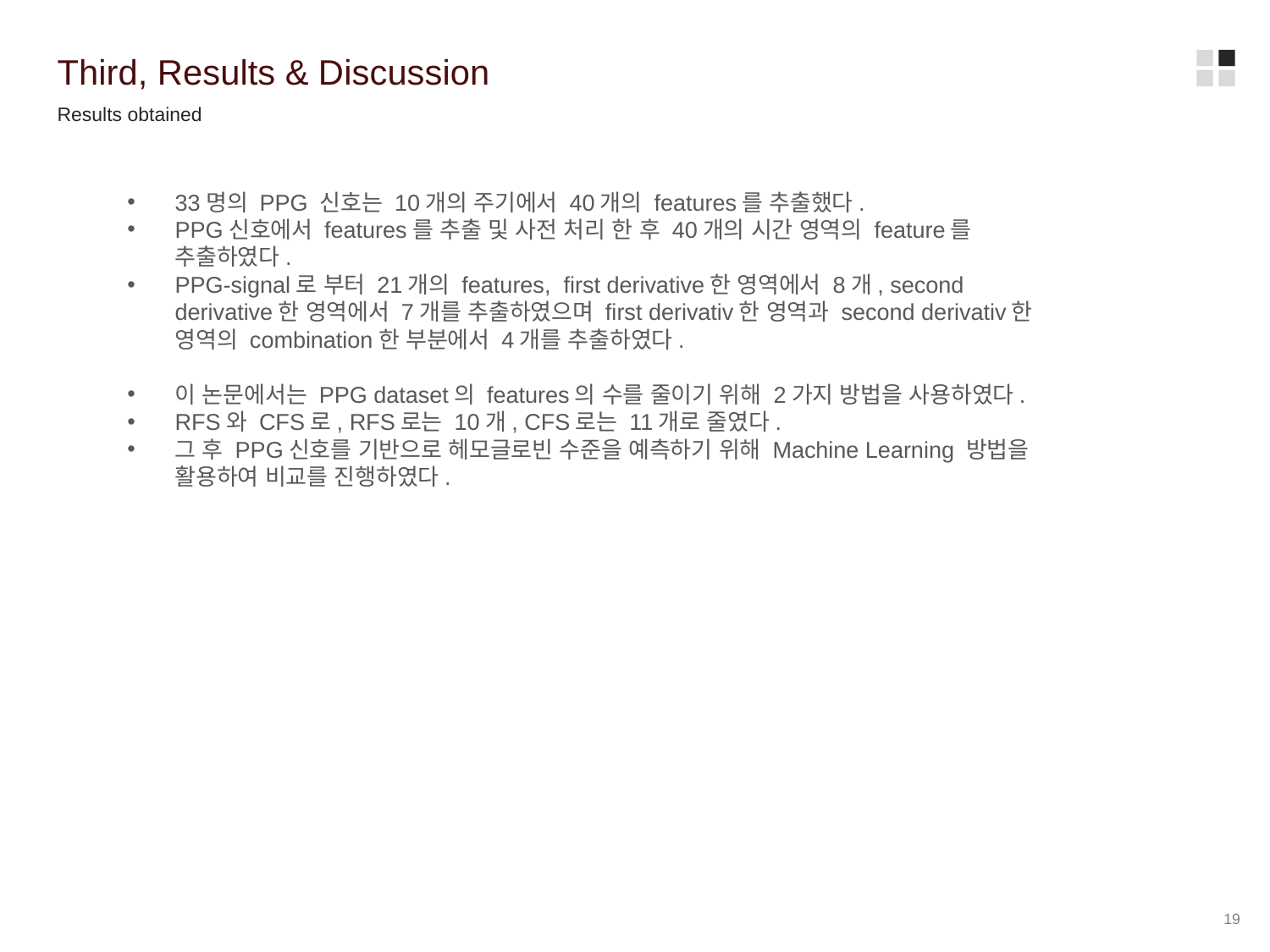

Third, Results & Discussion

Results obtained
33명의 PPG 신호는 10개의 주기에서 40개의 features를 추출했다.
PPG신호에서 features를 추출 및 사전 처리 한 후 40개의 시간 영역의 feature를 추출하였다.
PPG-signal로 부터 21개의 features,  first derivative한 영역에서 8개, second derivative한 영역에서 7개를 추출하였으며 first derivativ한 영역과 second derivativ한 영역의 combination한 부분에서 4개를 추출하였다.

이 논문에서는 PPG dataset의 features의 수를 줄이기 위해 2가지 방법을 사용하였다.
RFS와 CFS로, RFS로는 10개, CFS로는 11개로 줄였다.
그 후 PPG신호를 기반으로 헤모글로빈 수준을 예측하기 위해 Machine Learning 방법을 활용하여 비교를 진행하였다.